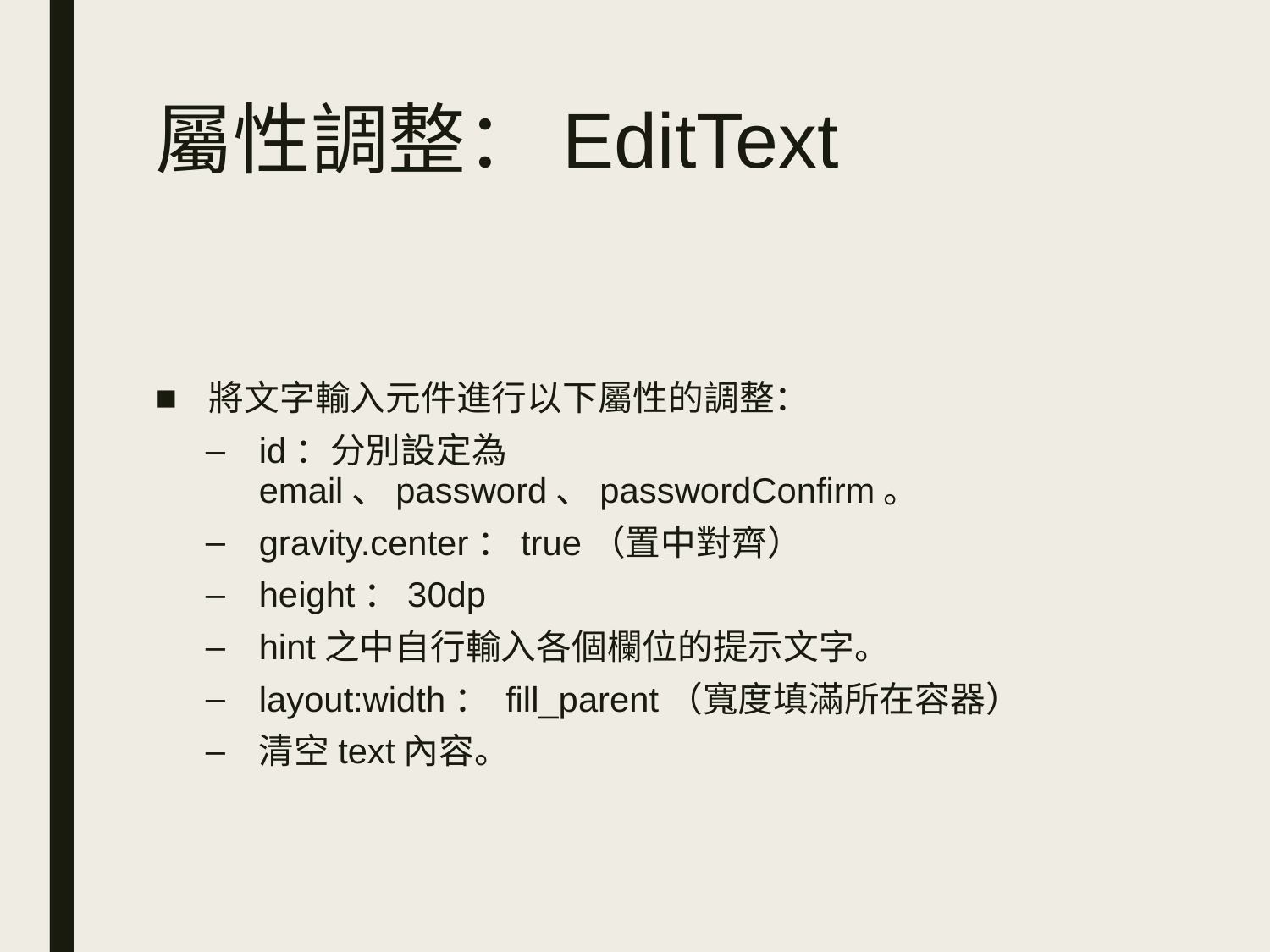

# 屬性調整：EditText
將文字輸入元件進行以下屬性的調整：
id：分別設定為email、password、passwordConfirm。
gravity.center：true（置中對齊）
height：30dp
hint之中自行輸入各個欄位的提示文字。
layout:width： fill_parent（寬度填滿所在容器）
清空text內容。